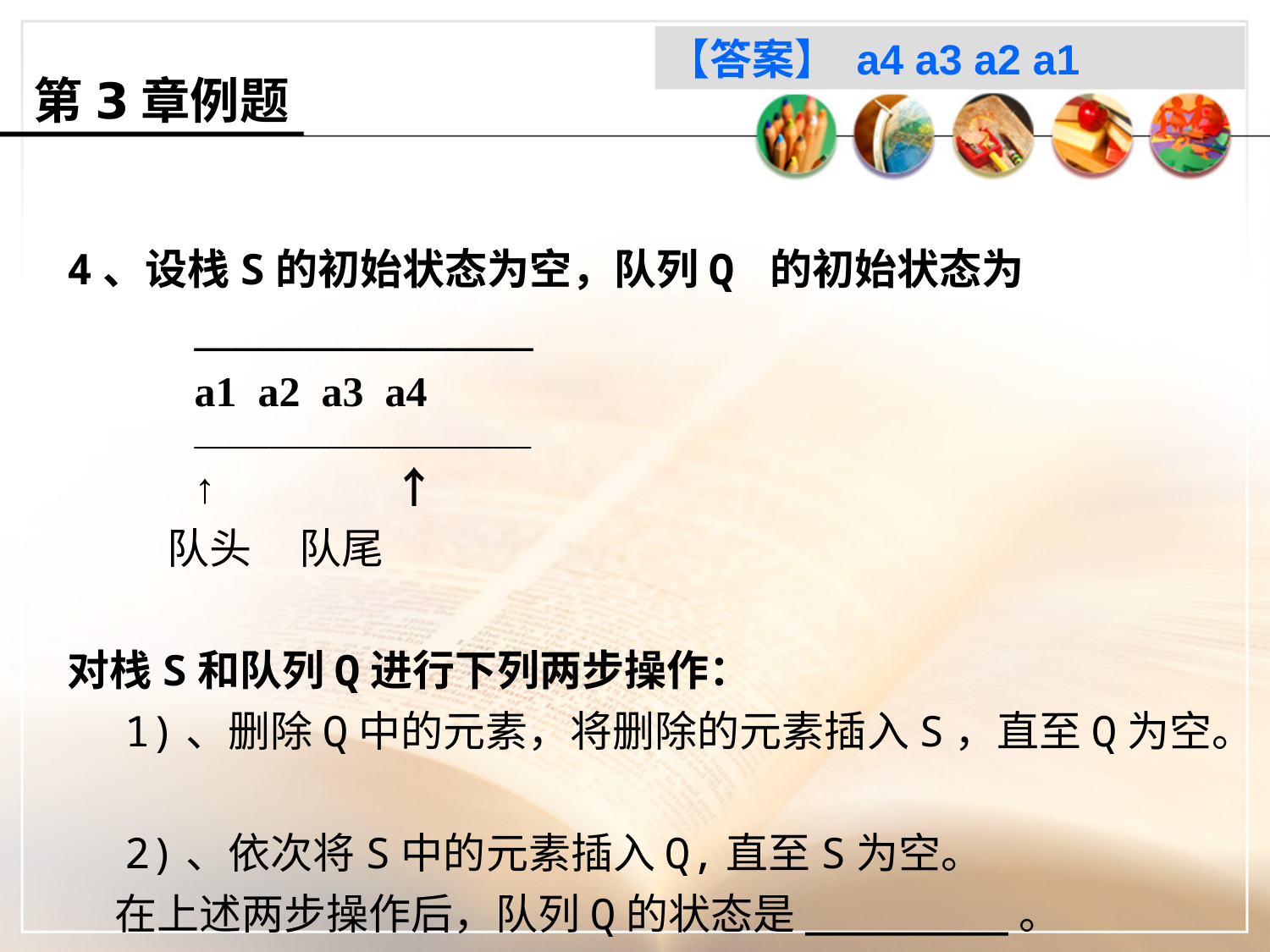

【答案】 a4 a3 a2 a1
# 第3章例题
4、设栈S的初始状态为空，队列Q 的初始状态为
	________________
	a1  a2  a3  a4
	___________________________
	↑ 　            ↑
      　队头     队尾
对栈S和队列Q进行下列两步操作：
     1)、删除Q中的元素，将删除的元素插入S，直至Q为空。
     2)、依次将S中的元素插入Q,直至S为空。
     在上述两步操作后，队列Q的状态是________。